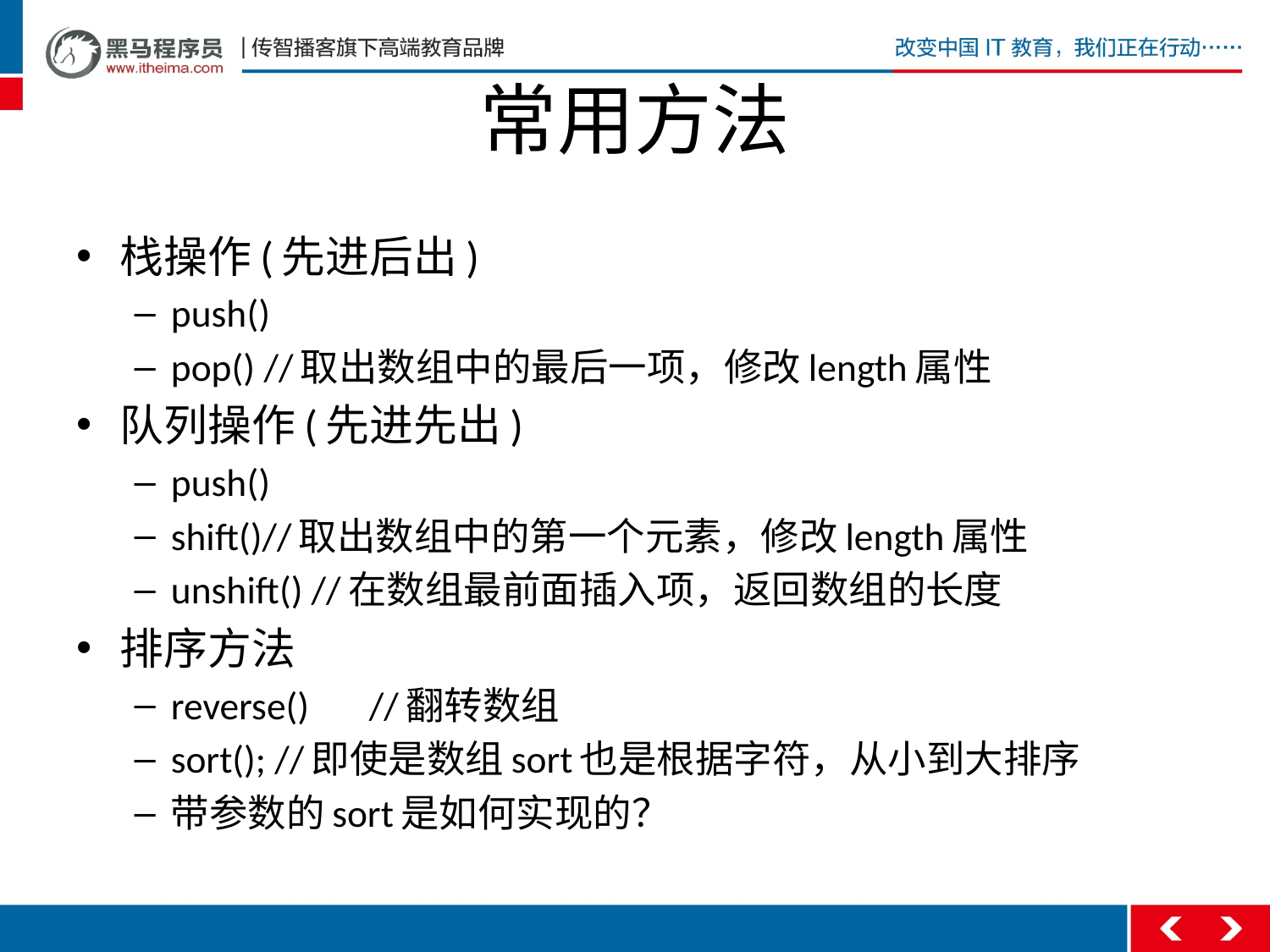

# 常用方法
栈操作(先进后出)
push()
pop() //取出数组中的最后一项，修改length属性
队列操作(先进先出)
push()
shift()//取出数组中的第一个元素，修改length属性
unshift() //在数组最前面插入项，返回数组的长度
排序方法
reverse()	//翻转数组
sort(); //即使是数组sort也是根据字符，从小到大排序
带参数的sort是如何实现的？